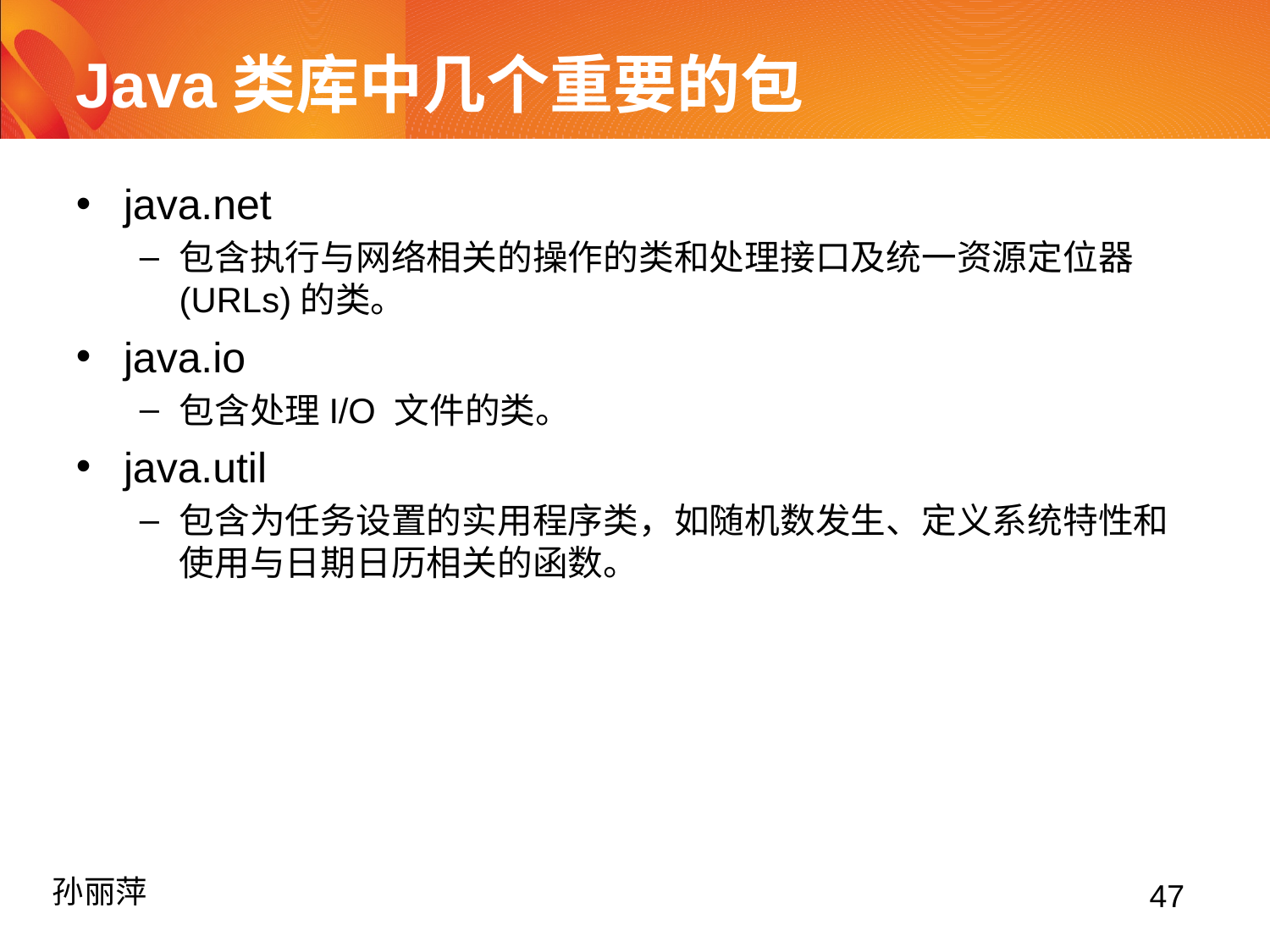

# Java类库中几个重要的包
java.net
包含执行与网络相关的操作的类和处理接口及统一资源定位器(URLs)的类。
java.io
包含处理I/O 文件的类。
java.util
包含为任务设置的实用程序类，如随机数发生、定义系统特性和使用与日期日历相关的函数。